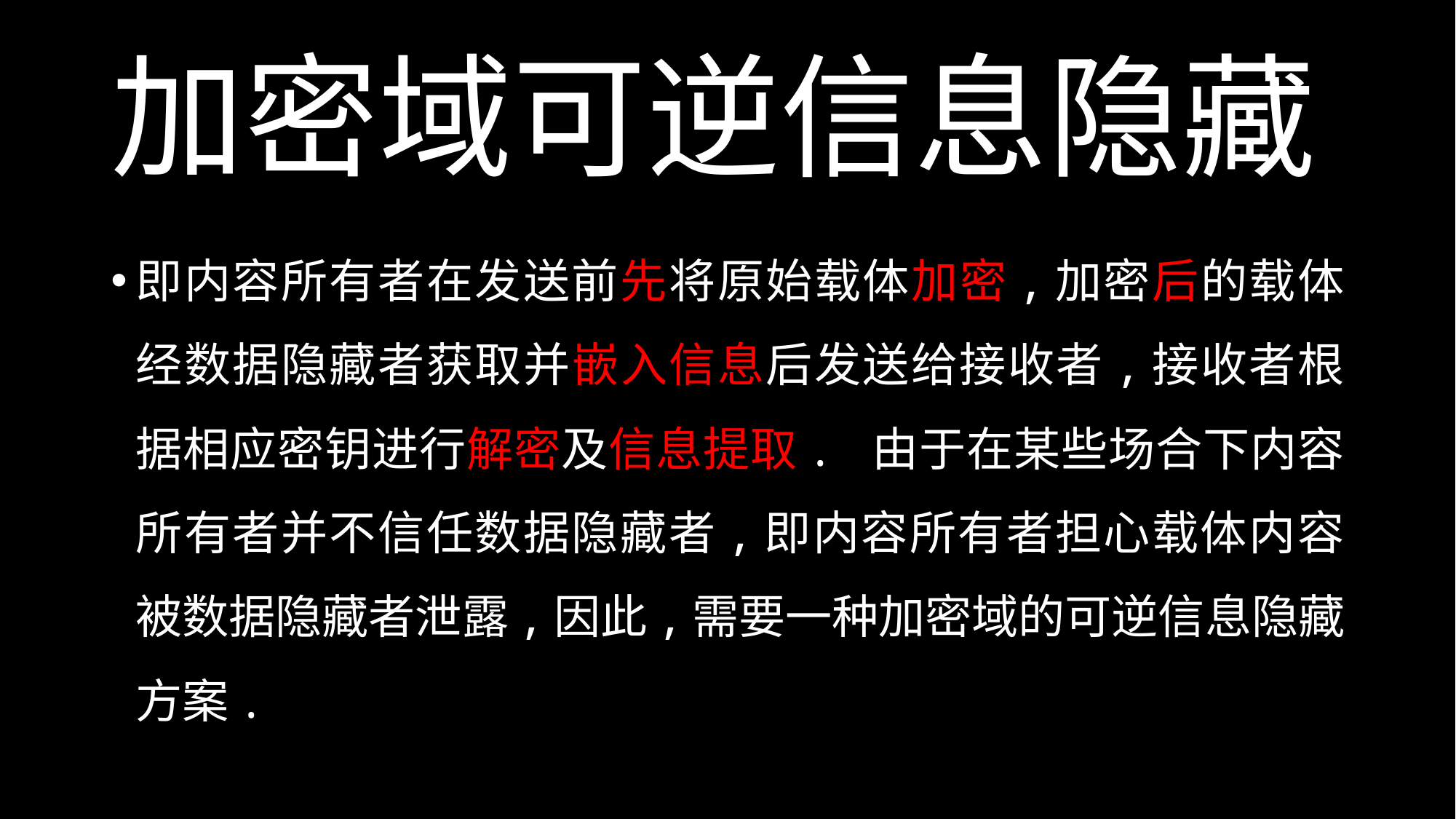

# 加密域可逆信息隐藏
即内容所有者在发送前先将原始载体加密,加密后的载体经数据隐藏者获取并嵌入信息后发送给接收者,接收者根据相应密钥进行解密及信息提取. 由于在某些场合下内容所有者并不信任数据隐藏者,即内容所有者担心载体内容被数据隐藏者泄露,因此,需要一种加密域的可逆信息隐藏方案.